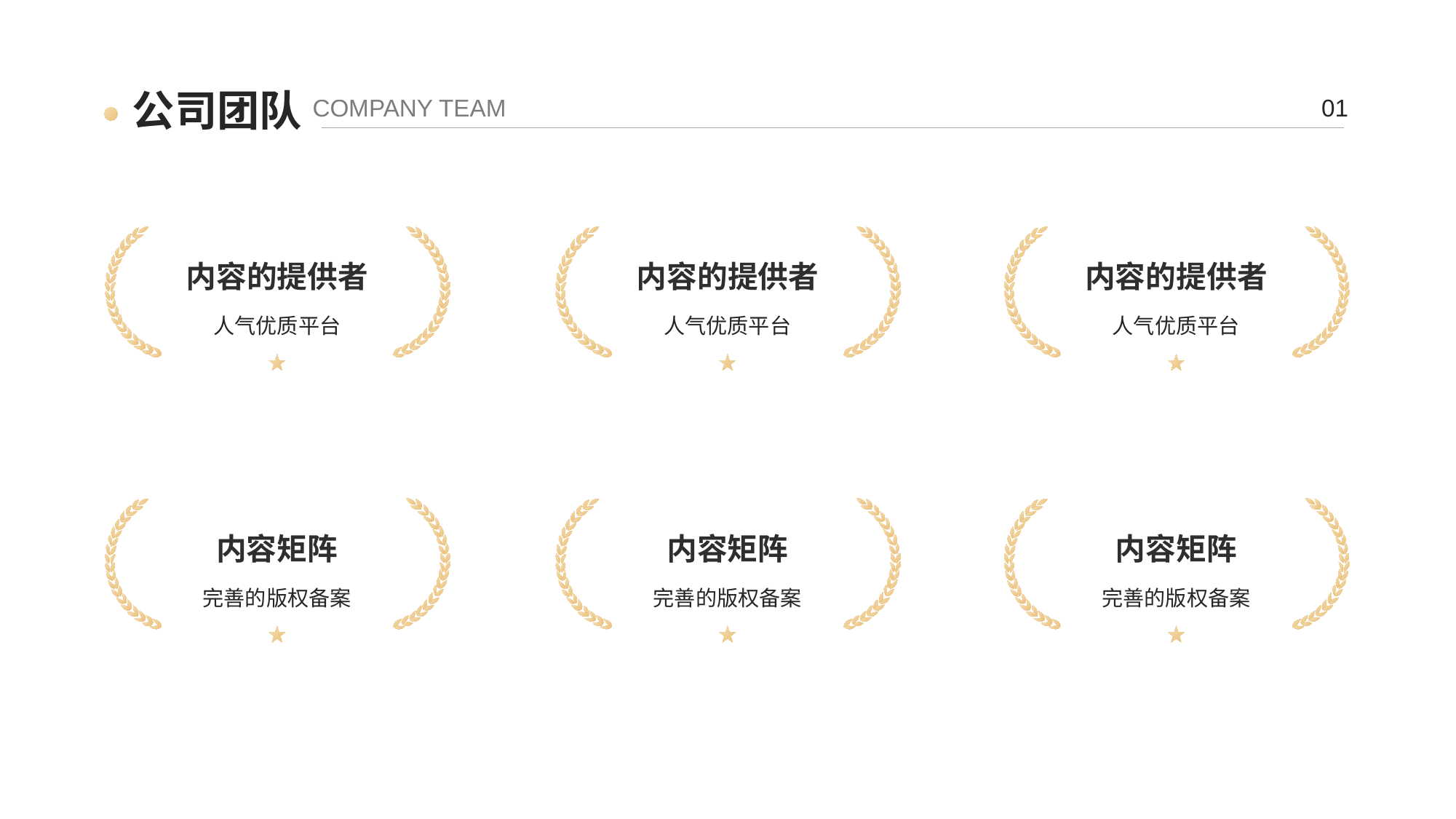

公司团队
COMPANY TEAM
01

内容的提供者
人气优质平台

内容的提供者
人气优质平台

内容的提供者
人气优质平台

内容矩阵
完善的版权备案

内容矩阵
完善的版权备案

内容矩阵
完善的版权备案